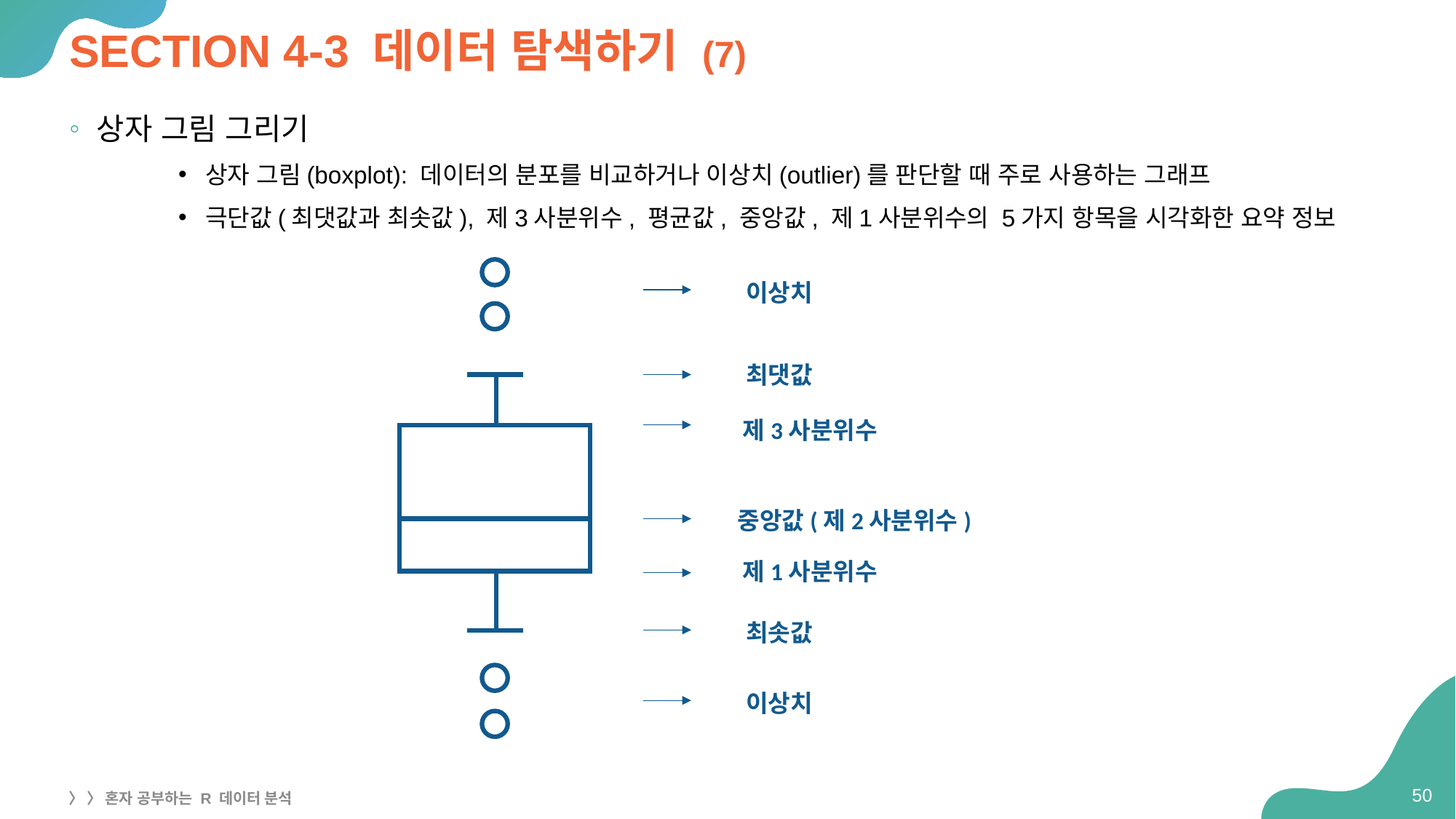

# SECTION 4-3 데이터 탐색하기 (7)
상자 그림 그리기
상자 그림(boxplot): 데이터의 분포를 비교하거나 이상치(outlier)를 판단할 때 주로 사용하는 그래프
극단값(최댓값과 최솟값), 제3사분위수, 평균값, 중앙값, 제1사분위수의 5가지 항목을 시각화한 요약 정보

이상치
최댓값
제3사분위수
중앙값(제2사분위수)
제1사분위수
최솟값
이상치
50
〉 〉 혼자 공부하는 R 데이터 분석